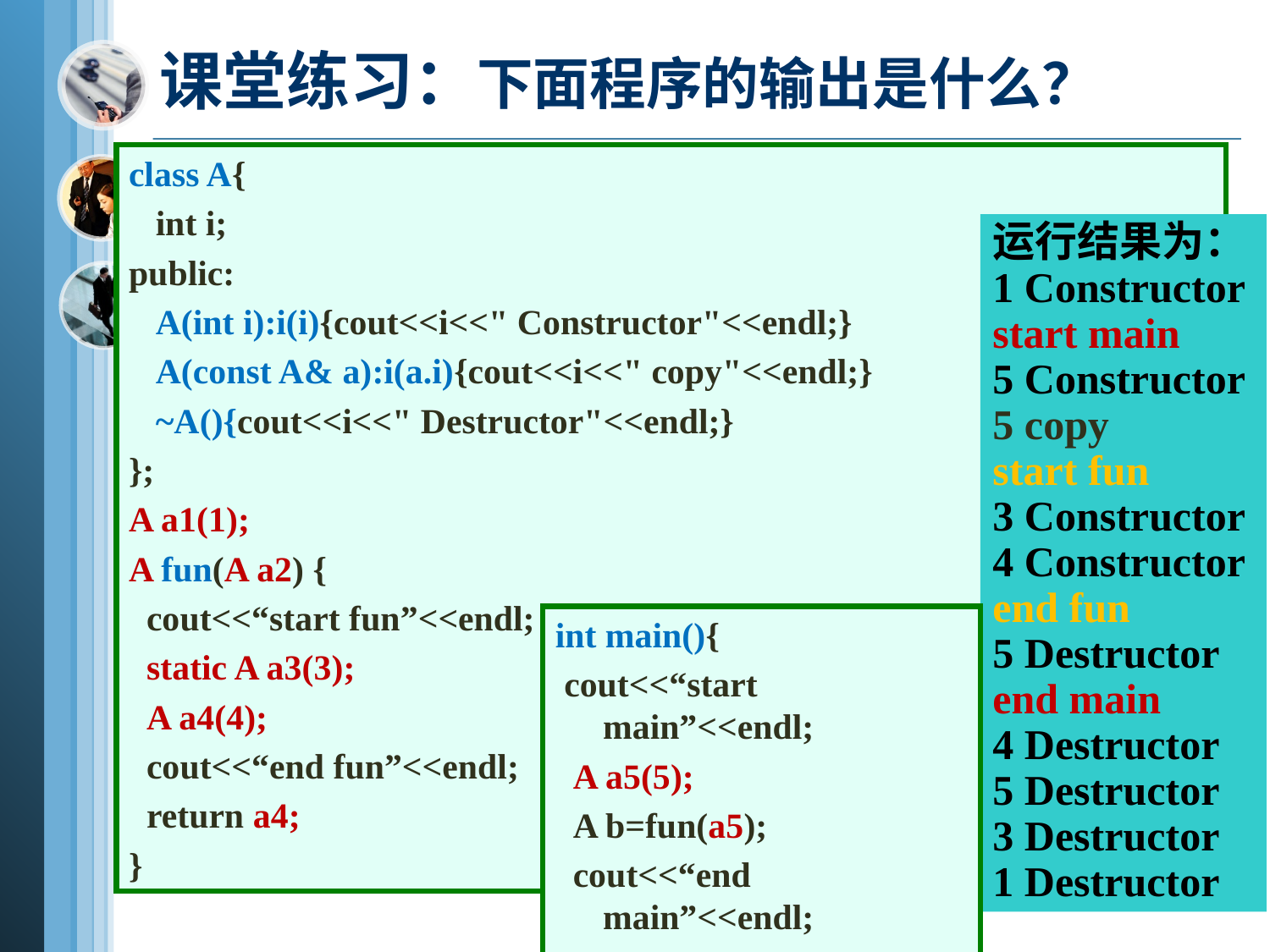

# 课堂练习：下面程序的输出是什么？
class A{
   int i;
public:
   A(int i):i(i){cout<<i<<" Constructor"<<endl;}
   A(const A& a):i(a.i){cout<<i<<" copy"<<endl;}
   ~A(){cout<<i<<" Destructor"<<endl;}
};
A a1(1);
A fun(A a2) {
  cout<<“start fun”<<endl;
  static A a3(3);
  A a4(4);
  cout<<“end fun”<<endl;
  return a4;
}
运行结果为：
1 Constructor
start main
5 Constructor
5 copy
start fun
3 Constructor
4 Constructor
end fun
5 Destructor
end main
4 Destructor
5 Destructor
3 Destructor
1 Destructor
int main(){
 cout<<“start main”<<endl;
  A a5(5);
  A b=fun(a5);
  cout<<“end main”<<endl;
}